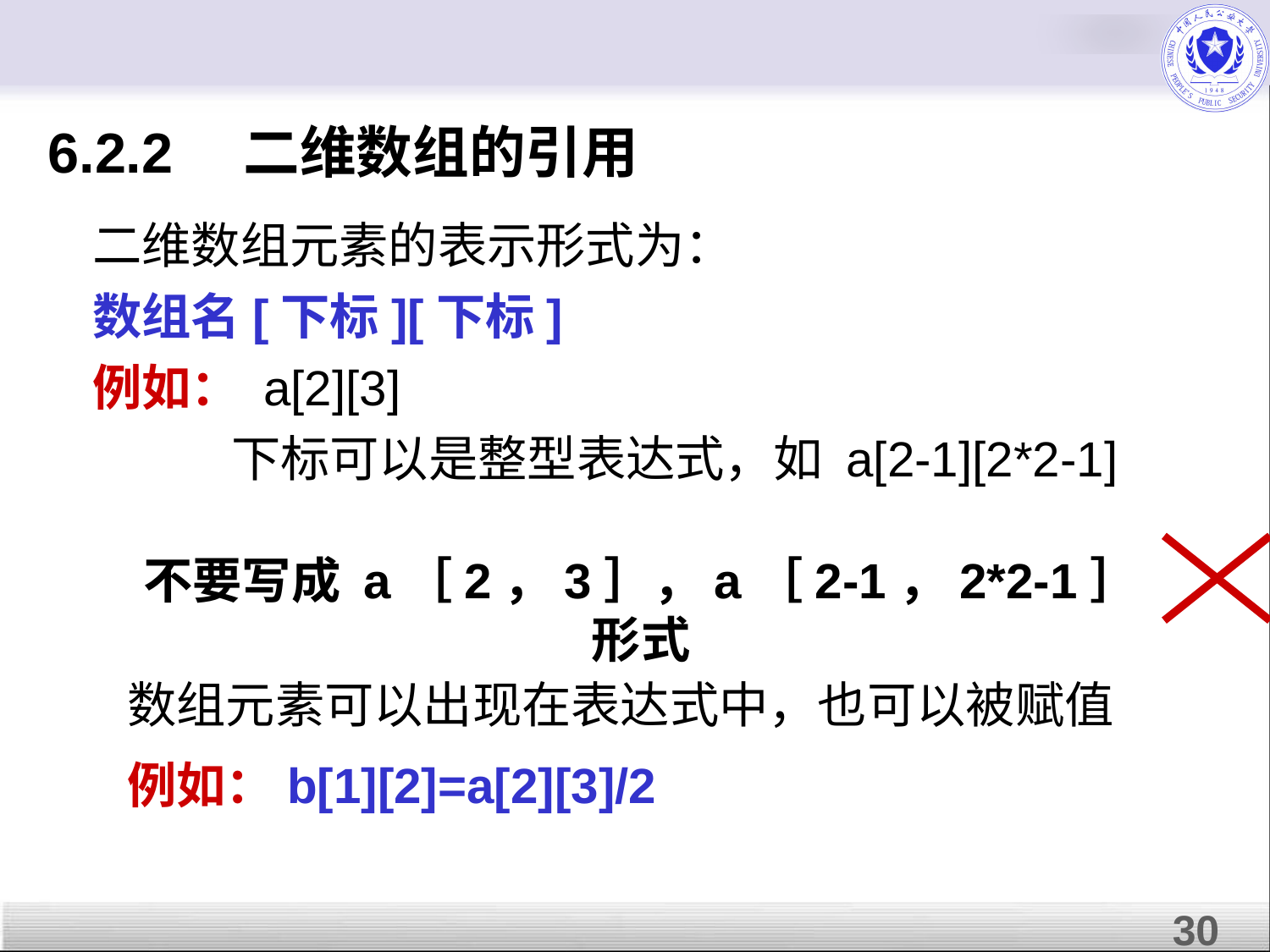

# 6.2.2　二维数组的引用
二维数组元素的表示形式为：
数组名[下标][下标]
例如： a[2][3]
下标可以是整型表达式，如 a[2-1][2*2-1]

不要写成 a［2，3］，a［2-1，2*2-1］形式
数组元素可以出现在表达式中，也可以被赋值
例如：b[1][2]=a[2][3]/2